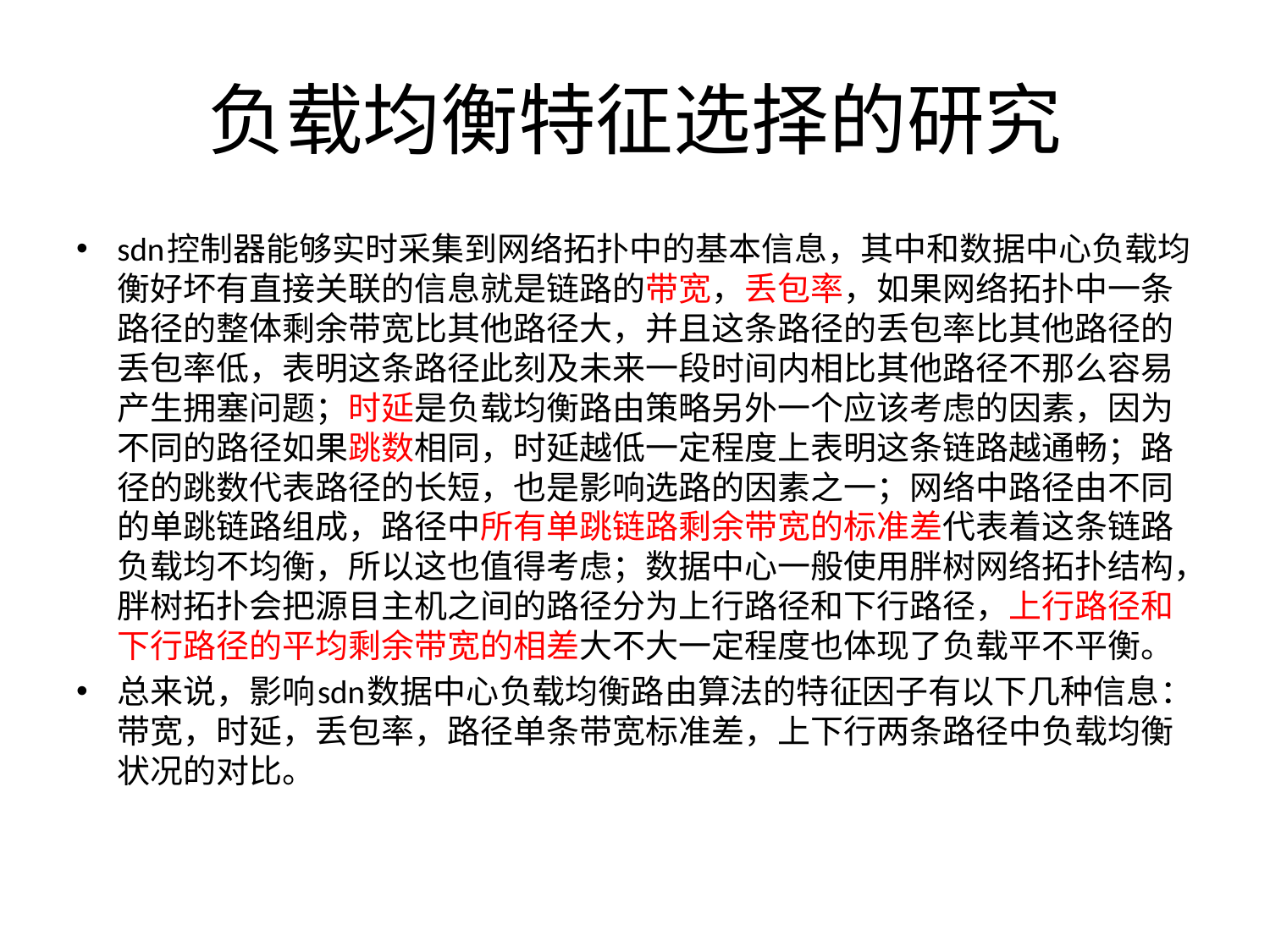

# 负载均衡特征选择的研究
sdn控制器能够实时采集到网络拓扑中的基本信息，其中和数据中心负载均衡好坏有直接关联的信息就是链路的带宽，丢包率，如果网络拓扑中一条路径的整体剩余带宽比其他路径大，并且这条路径的丢包率比其他路径的丢包率低，表明这条路径此刻及未来一段时间内相比其他路径不那么容易产生拥塞问题；时延是负载均衡路由策略另外一个应该考虑的因素，因为不同的路径如果跳数相同，时延越低一定程度上表明这条链路越通畅；路径的跳数代表路径的长短，也是影响选路的因素之一；网络中路径由不同的单跳链路组成，路径中所有单跳链路剩余带宽的标准差代表着这条链路负载均不均衡，所以这也值得考虑；数据中心一般使用胖树网络拓扑结构，胖树拓扑会把源目主机之间的路径分为上行路径和下行路径，上行路径和下行路径的平均剩余带宽的相差大不大一定程度也体现了负载平不平衡。
总来说，影响sdn数据中心负载均衡路由算法的特征因子有以下几种信息：带宽，时延，丢包率，路径单条带宽标准差，上下行两条路径中负载均衡状况的对比。